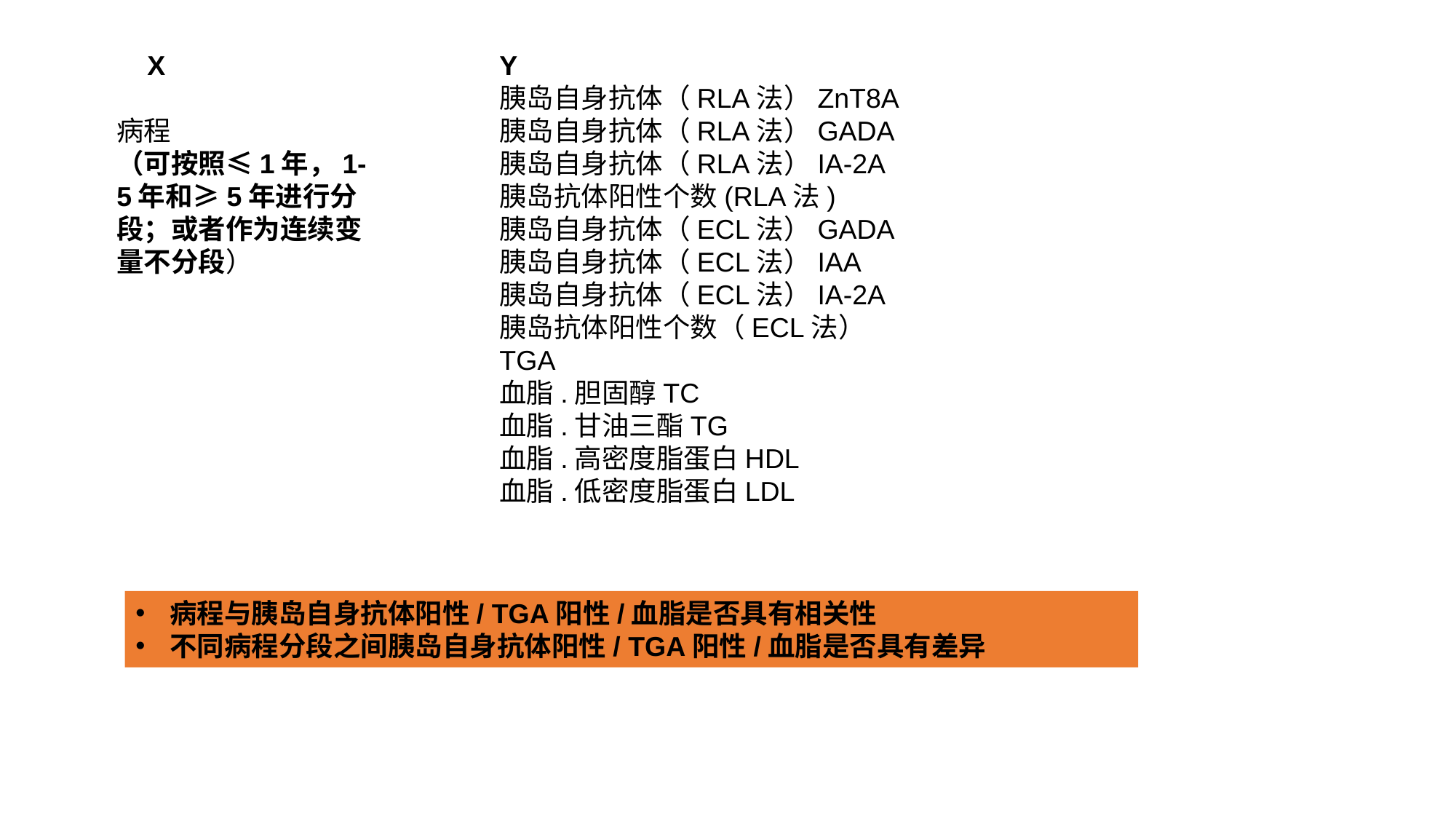

X
病程
（可按照≤1年，1-5年和≥5年进行分段；或者作为连续变量不分段）

Y
胰岛自身抗体（RLA法）ZnT8A
胰岛自身抗体（RLA法）GADA
胰岛自身抗体（RLA法）IA-2A
胰岛抗体阳性个数(RLA法)
胰岛自身抗体（ECL法）GADA
胰岛自身抗体（ECL法）IAA
胰岛自身抗体（ECL法）IA-2A
胰岛抗体阳性个数（ECL法）
TGA
血脂.胆固醇TC
血脂.甘油三酯TG
血脂.高密度脂蛋白HDL
血脂.低密度脂蛋白LDL
病程与胰岛自身抗体阳性/ TGA阳性/血脂是否具有相关性
不同病程分段之间胰岛自身抗体阳性/ TGA阳性/血脂是否具有差异